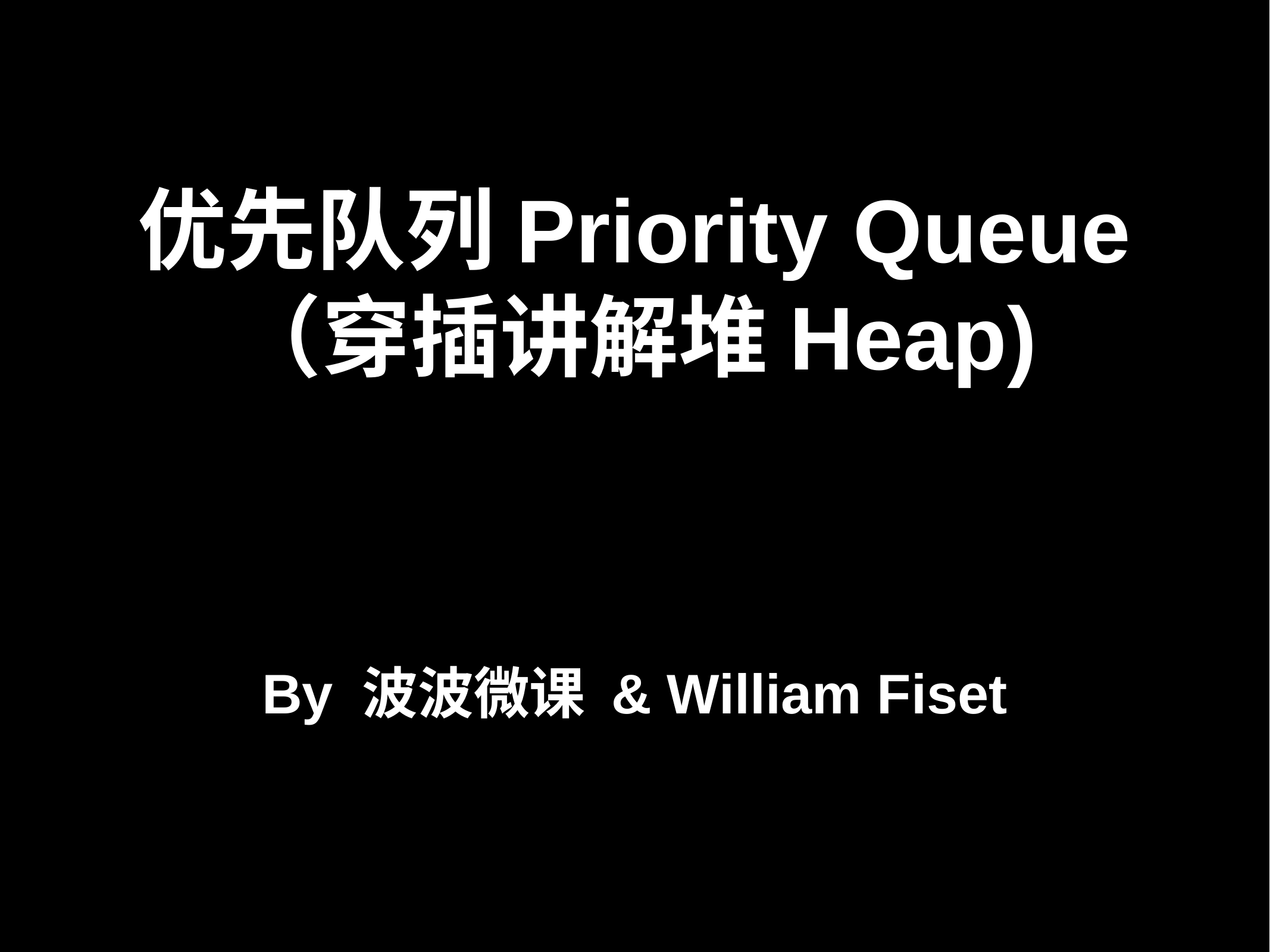

# 优先队列Priority Queue （穿插讲解堆Heap)
By 波波微课 & William Fiset